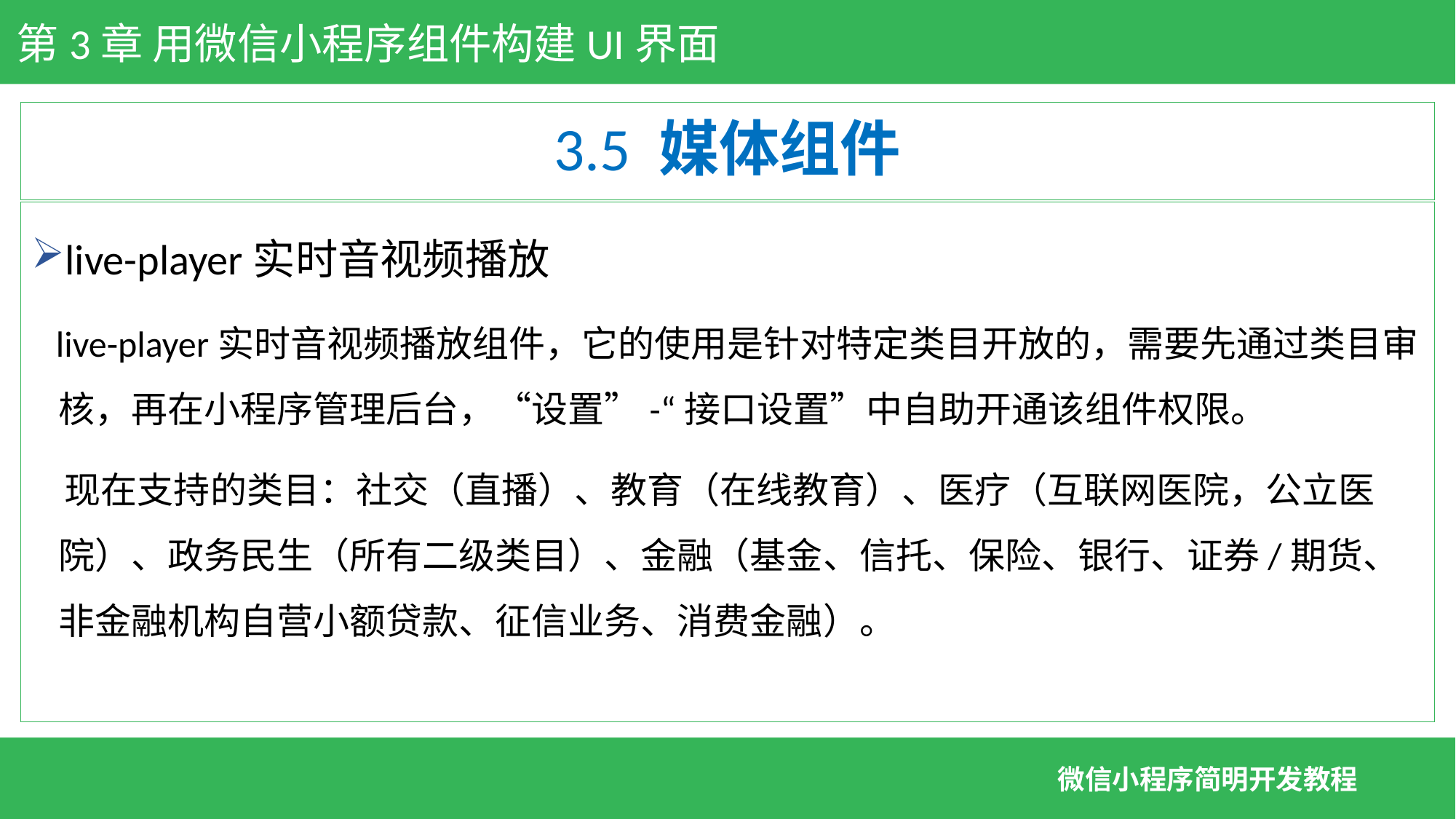

第3章 用微信小程序组件构建UI界面

# 3.5 媒体组件
live-player实时音视频播放
   live-player实时音视频播放组件，它的使用是针对特定类目开放的，需要先通过类目审核，再在小程序管理后台，“设置”-“接口设置”中自助开通该组件权限。
   现在支持的类目：社交（直播）、教育（在线教育）、医疗（互联网医院，公立医院）、政务民生（所有二级类目）、金融（基金、信托、保险、银行、证券/期货、非金融机构自营小额贷款、征信业务、消费金融）。

微信小程序简明开发教程